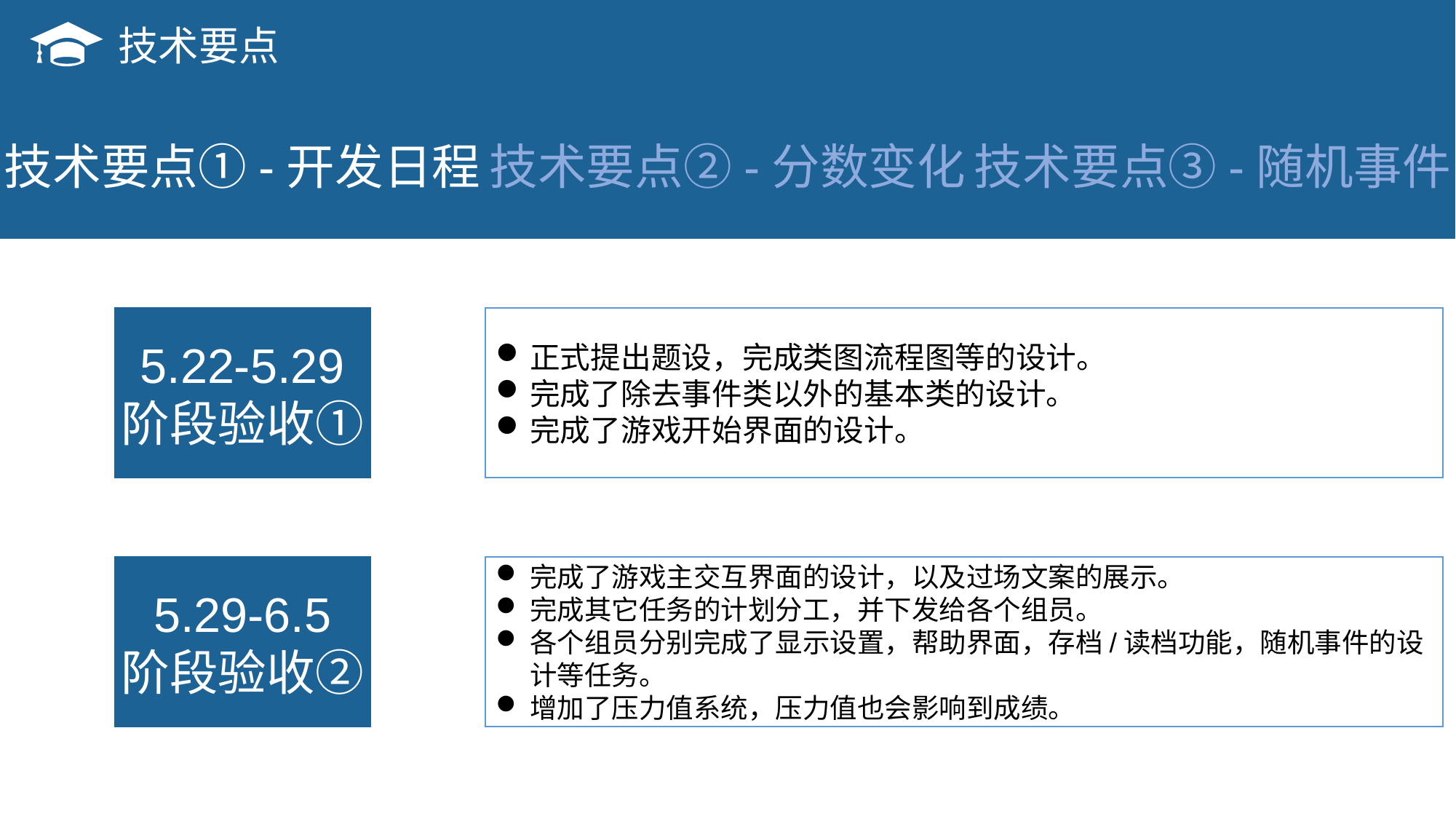

技术要点

技术要点①-开发日程
技术要点②-分数变化
技术要点③-随机事件
5.22-5.29
阶段验收①
正式提出题设，完成类图流程图等的设计。
完成了除去事件类以外的基本类的设计。
完成了游戏开始界面的设计。
5.29-6.5
阶段验收②
完成了游戏主交互界面的设计，以及过场文案的展示。
完成其它任务的计划分工，并下发给各个组员。
各个组员分别完成了显示设置，帮助界面，存档/读档功能，随机事件的设计等任务。
增加了压力值系统，压力值也会影响到成绩。